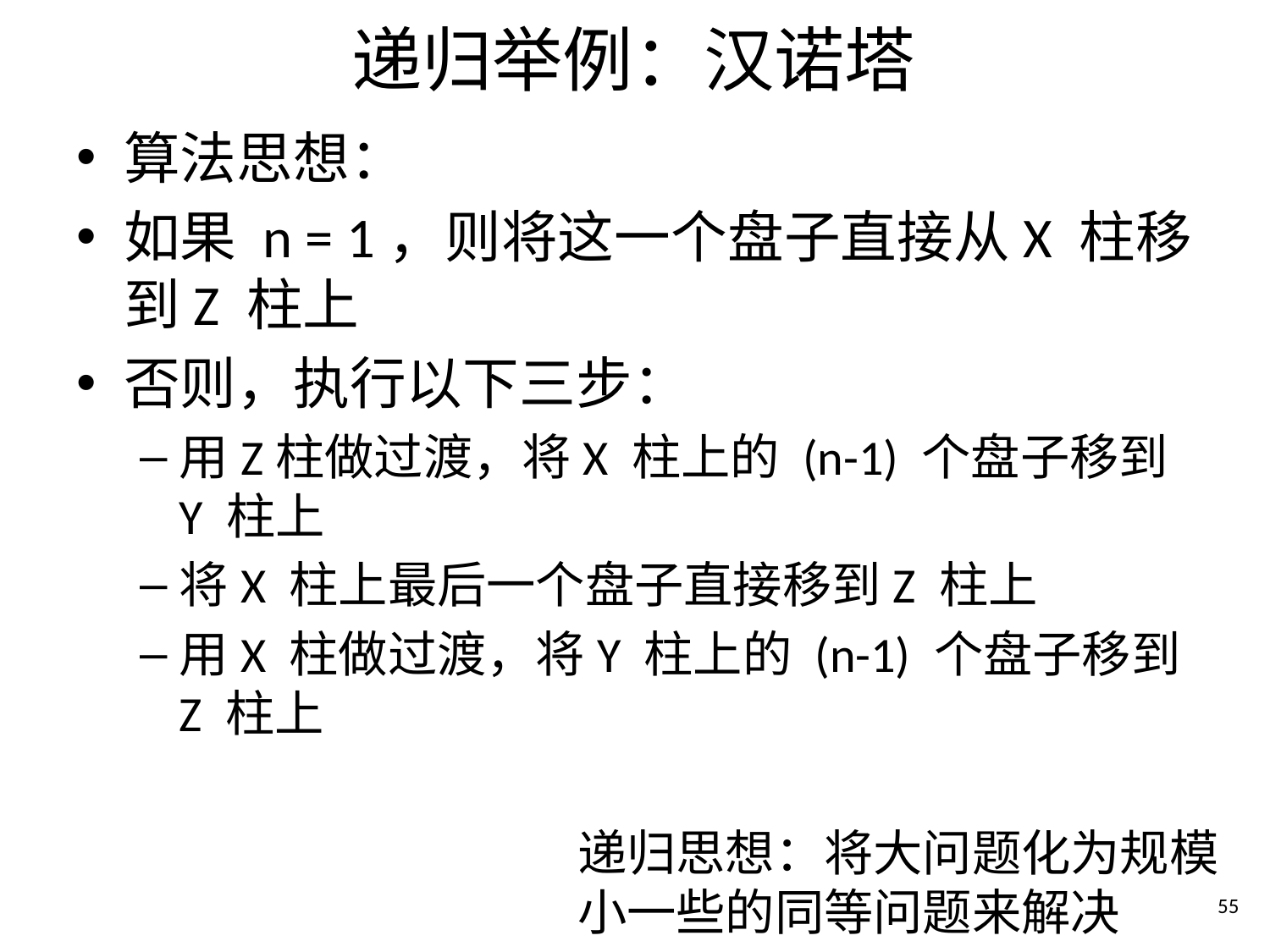

# 递归举例：汉诺塔
算法思想：
如果 n = 1，则将这一个盘子直接从X 柱移到Z 柱上
否则，执行以下三步：
用Z柱做过渡，将X 柱上的 (n-1) 个盘子移到 Y 柱上
将X 柱上最后一个盘子直接移到Z 柱上
用X 柱做过渡，将Y 柱上的 (n-1) 个盘子移到Z 柱上

递归思想：将大问题化为规模小一些的同等问题来解决
55